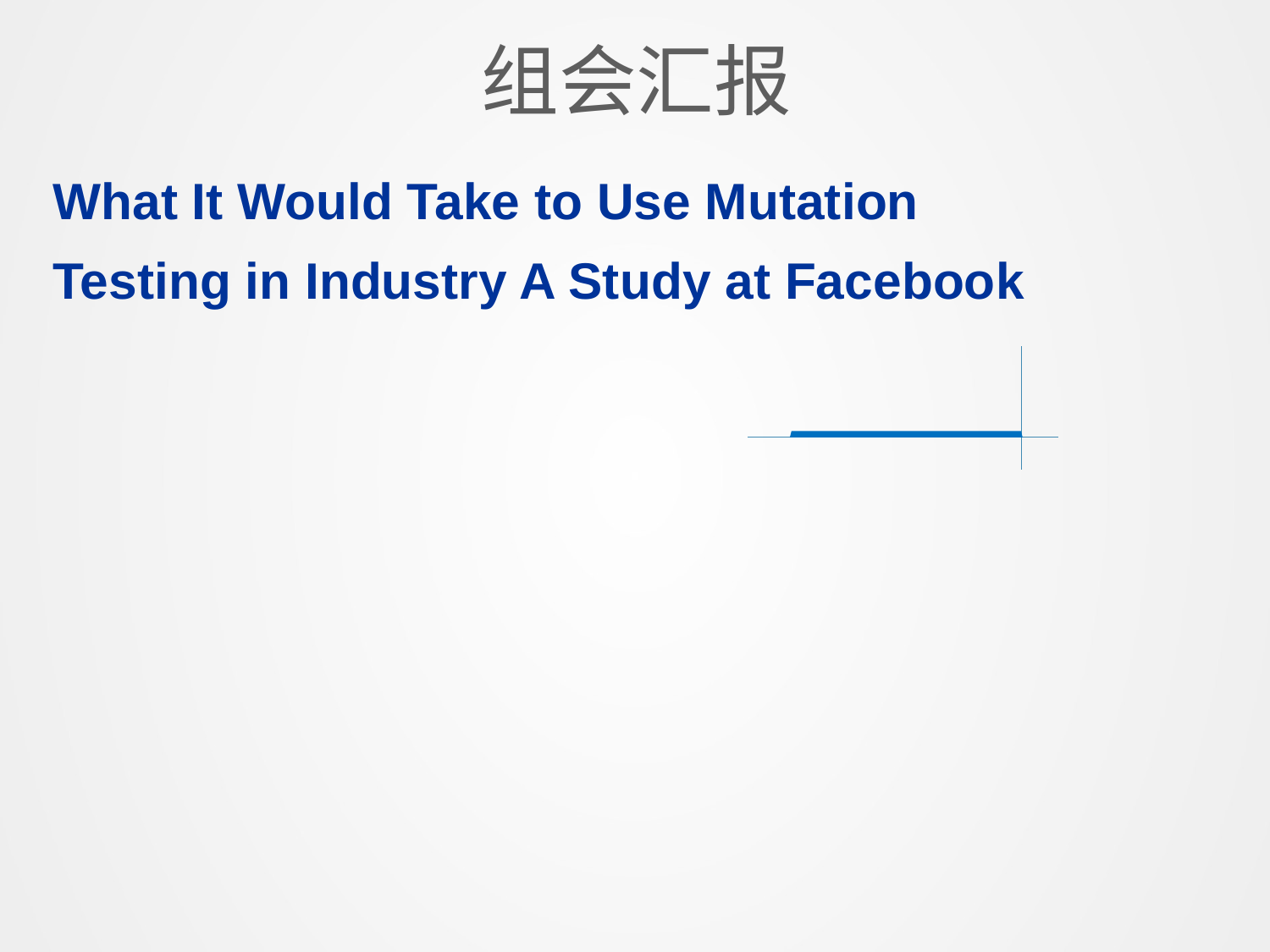

组会汇报
What It Would Take to Use Mutation Testing in Industry A Study at Facebook